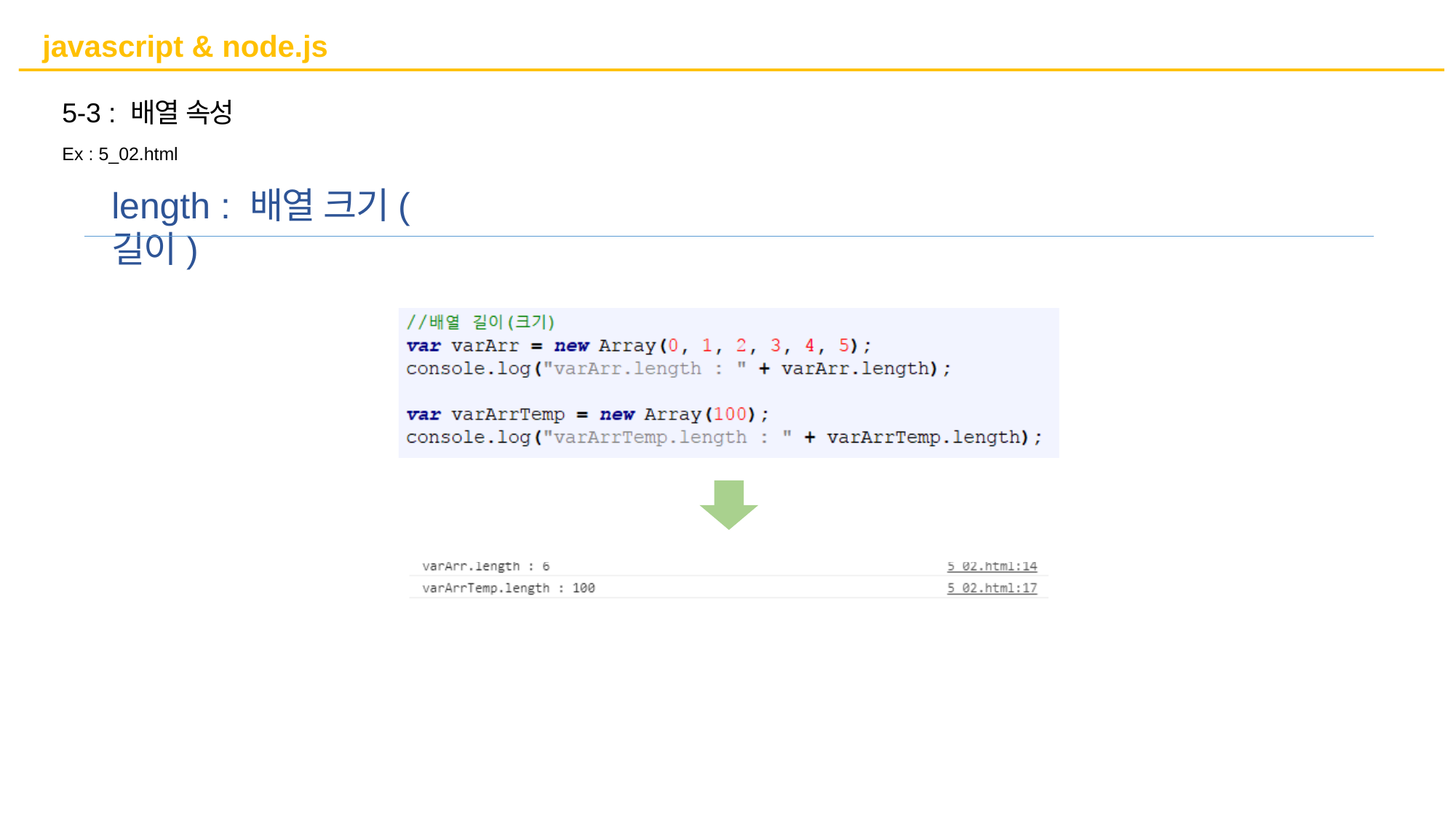

# javascript & node.js

5-3 : 배열 속성
Ex : 5_02.html
length : 배열 크기(길이)